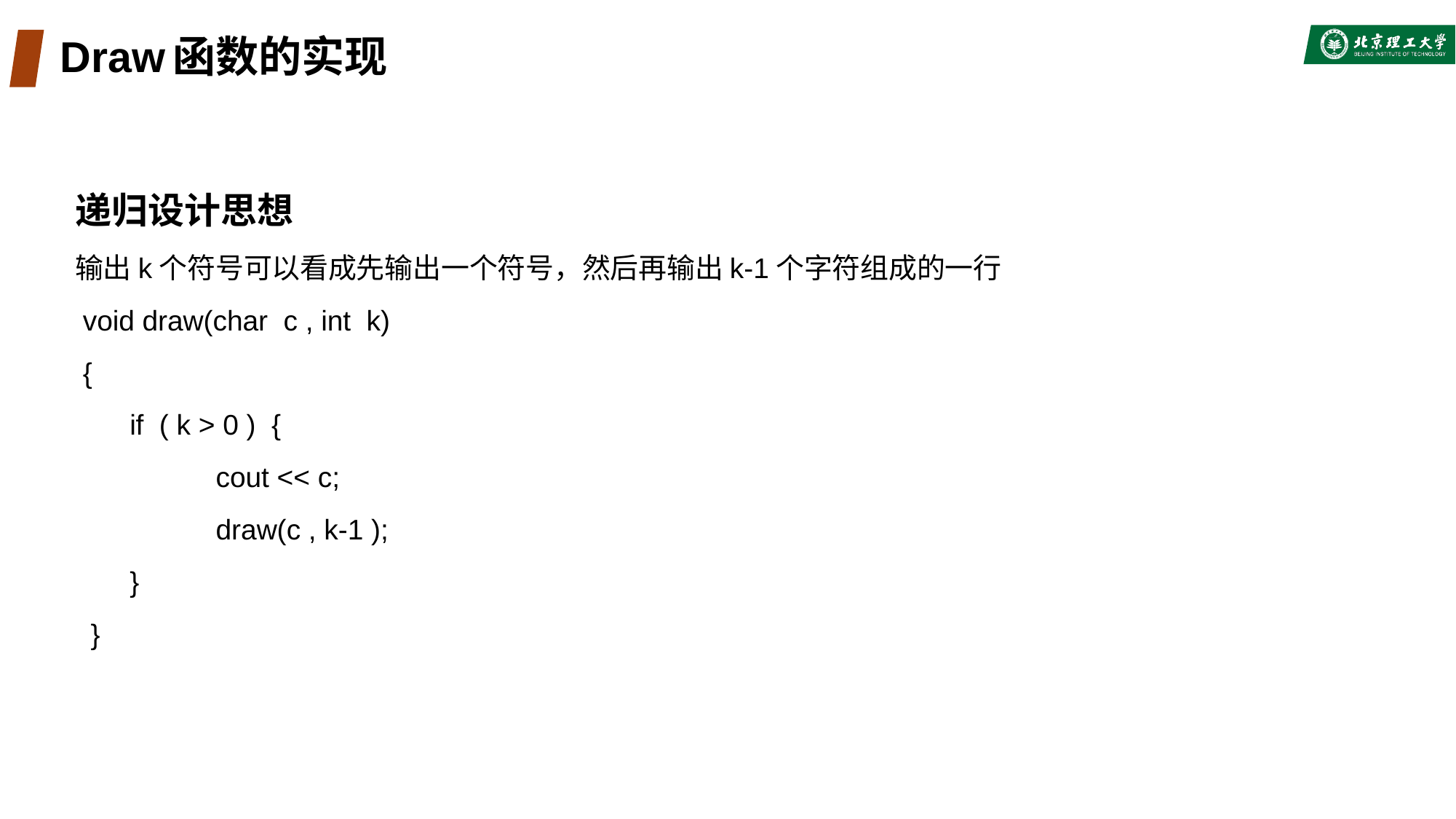

# Draw函数的实现
递归设计思想
输出k个符号可以看成先输出一个符号，然后再输出k-1个字符组成的一行
 void draw(char  c , int  k)
 {
       if  ( k > 0 )  {
                  cout << c;
                  draw(c , k-1 );
       }
  }